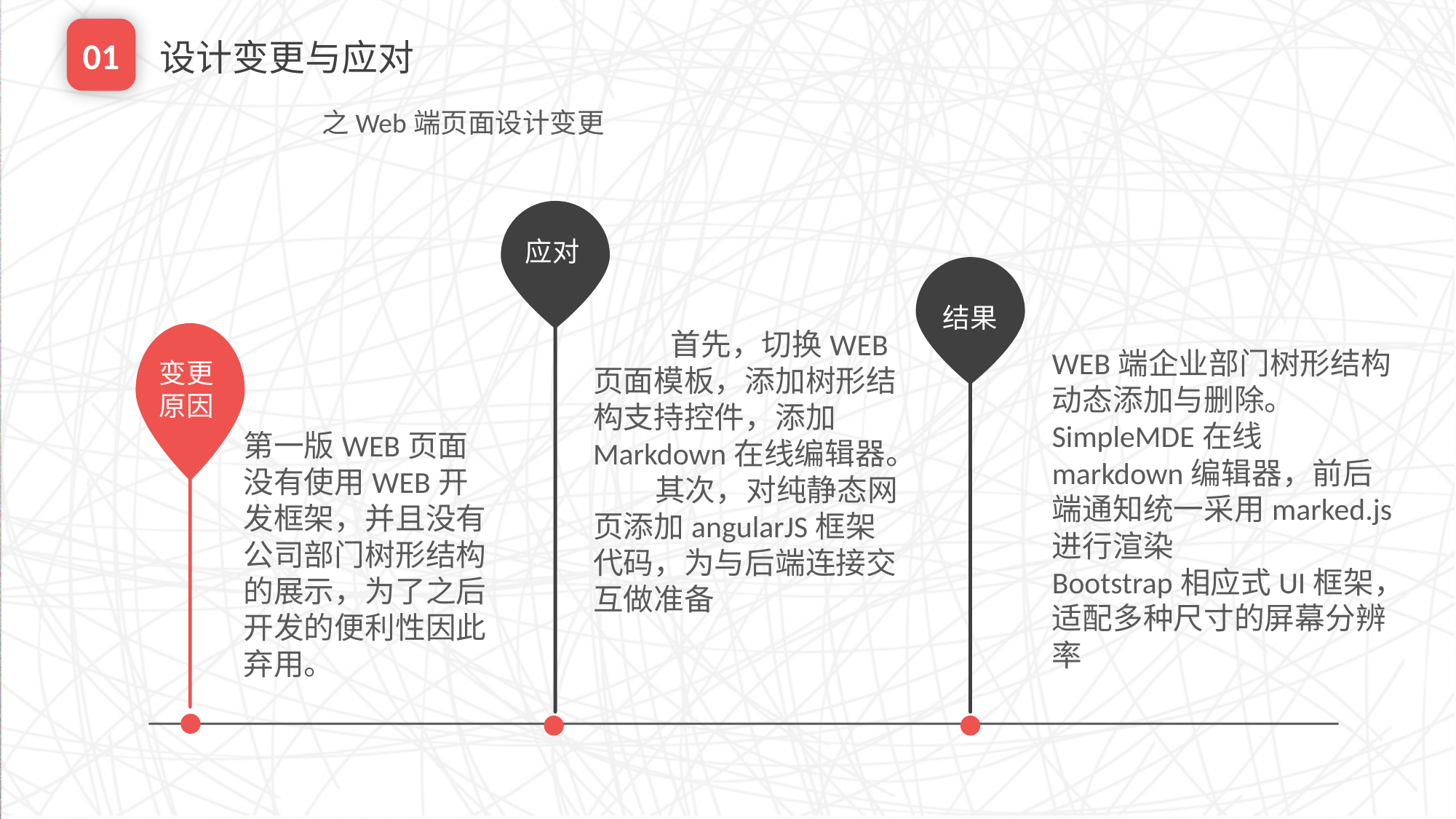

设计变更与应对
01
之Web端页面设计变更

e7d195523061f1c0205959036996ad55c215b892a7aac5c0B9ADEF7896FB48F2EF97163A2DE1401E1875DEDC438B7864AD24CA23553DBBBD975DAF4CAD4A2592689FFB6CEE59FFA55B2702D0E5EE29CDFC0DD98BC7D6A39AC4E055256EE11BBEDCDB7C9722D66262996B68DE860BD3C77EBCAECB599909EC0E07B61811075331ABCDE6990254B8C8
应对

结果
         首先，切换WEB页面模板，添加树形结构支持控件，添加Markdown在线编辑器。
       其次，对纯静态网页添加angularJS框架代码，为与后端连接交互做准备

WEB端企业部门树形结构动态添加与删除。
SimpleMDE在线markdown编辑器，前后端通知统一采用marked.js进行渲染
Bootstrap相应式UI框架，适配多种尺寸的屏幕分辨率
变更原因
第一版WEB页面没有使用WEB开发框架，并且没有公司部门树形结构的展示，为了之后开发的便利性因此弃用。